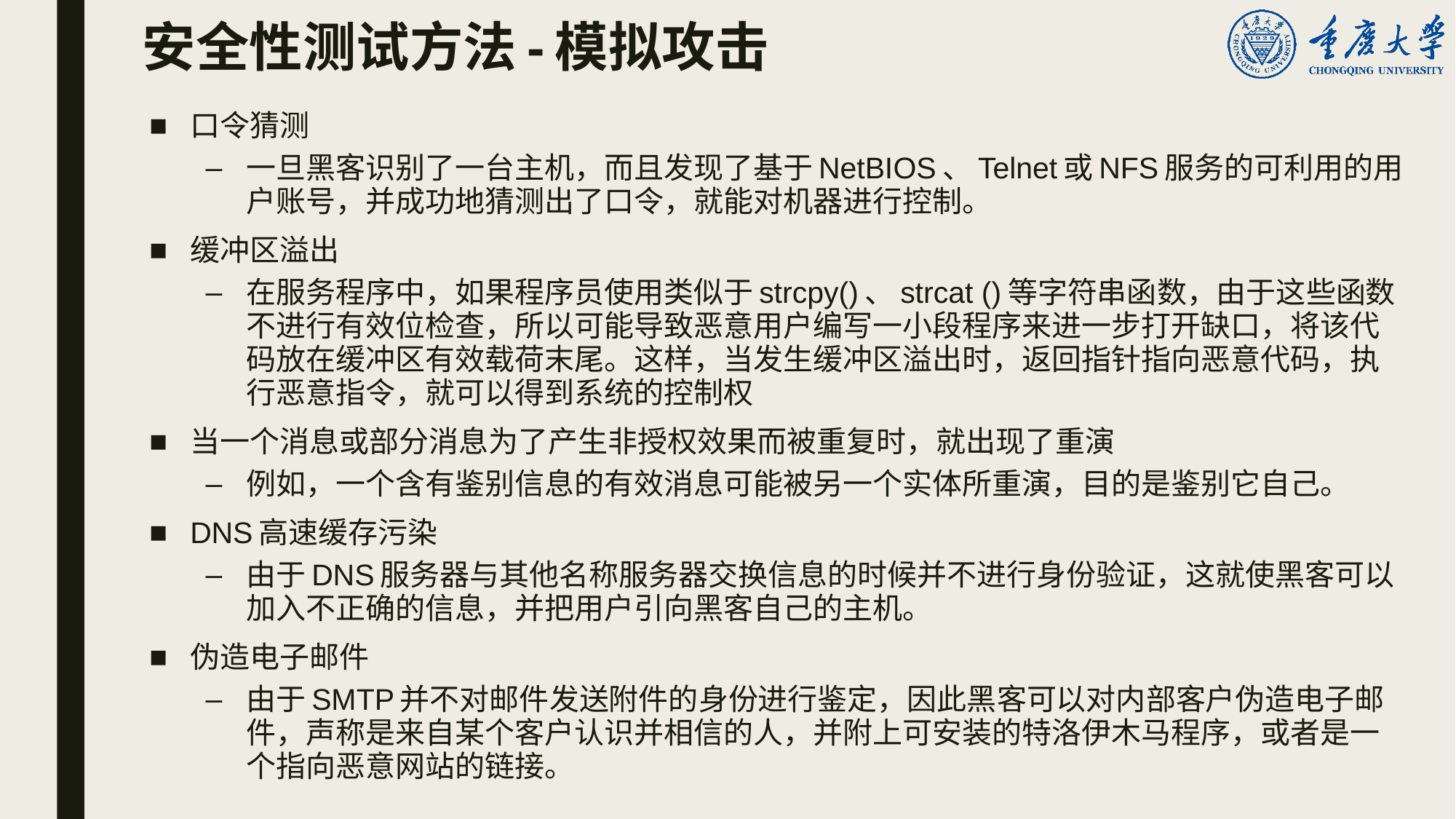

# 安全性测试方法-模拟攻击
口令猜测
一旦黑客识别了一台主机，而且发现了基于NetBIOS、Telnet或NFS服务的可利用的用户账号，并成功地猜测出了口令，就能对机器进行控制。
缓冲区溢出
在服务程序中，如果程序员使用类似于strcpy()、strcat ()等字符串函数，由于这些函数不进行有效位检查，所以可能导致恶意用户编写一小段程序来进一步打开缺口，将该代码放在缓冲区有效载荷末尾。这样，当发生缓冲区溢出时，返回指针指向恶意代码，执行恶意指令，就可以得到系统的控制权
当一个消息或部分消息为了产生非授权效果而被重复时，就出现了重演
例如，一个含有鉴别信息的有效消息可能被另一个实体所重演，目的是鉴别它自己。
DNS高速缓存污染
由于DNS服务器与其他名称服务器交换信息的时候并不进行身份验证，这就使黑客可以加入不正确的信息，并把用户引向黑客自己的主机。
伪造电子邮件
由于SMTP并不对邮件发送附件的身份进行鉴定，因此黑客可以对内部客户伪造电子邮件，声称是来自某个客户认识并相信的人，并附上可安装的特洛伊木马程序，或者是一个指向恶意网站的链接。